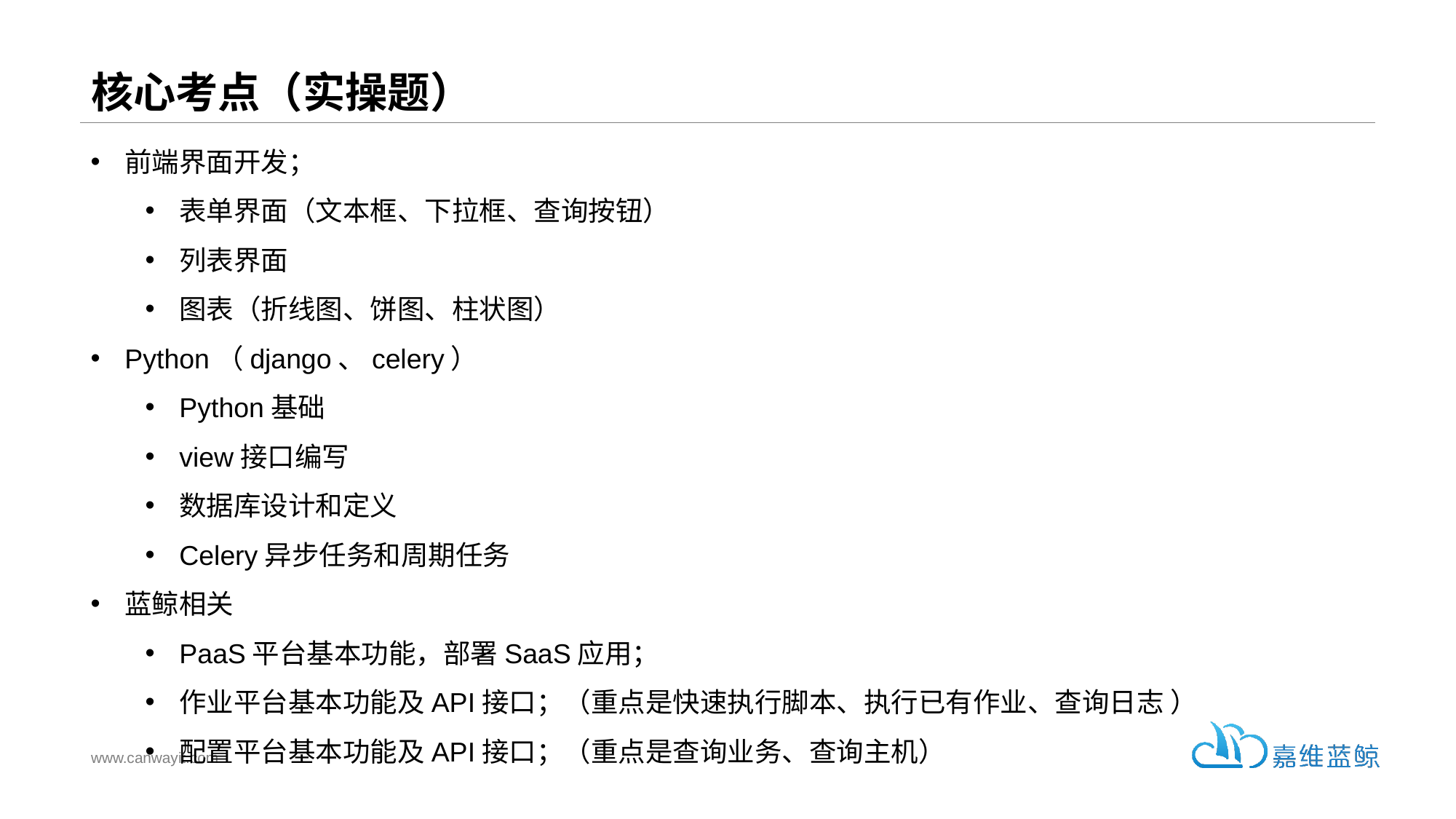

# 核心考点（实操题）
前端界面开发；
表单界面（文本框、下拉框、查询按钮）
列表界面
图表（折线图、饼图、柱状图）
Python（django、celery）
Python基础
view接口编写
数据库设计和定义
Celery异步任务和周期任务
蓝鲸相关
PaaS平台基本功能，部署SaaS应用；
作业平台基本功能及API接口；（重点是快速执行脚本、执行已有作业、查询日志 ）
配置平台基本功能及API接口；（重点是查询业务、查询主机）
www.canwayit.com